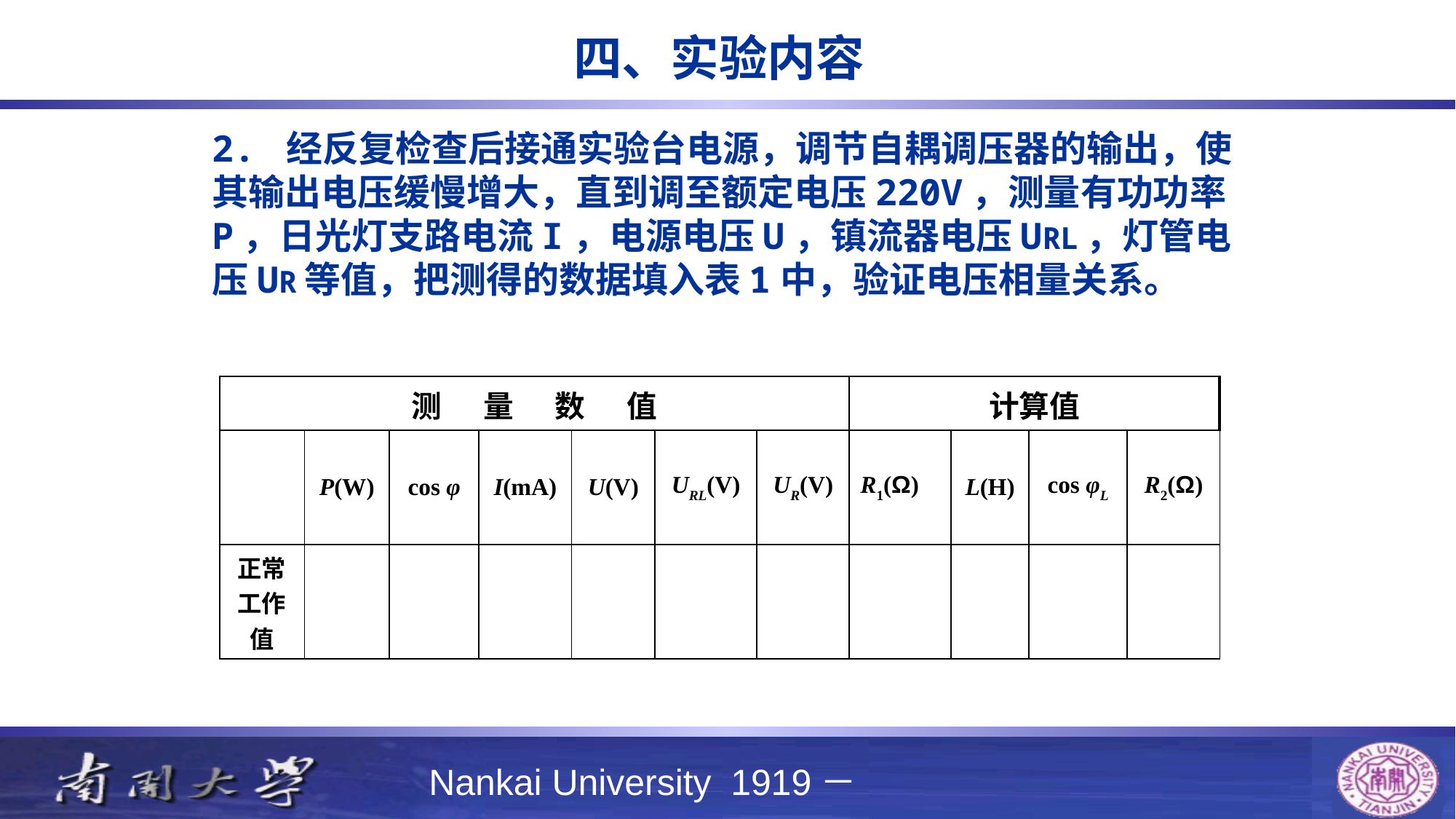

四、实验内容
2. 经反复检查后接通实验台电源，调节自耦调压器的输出，使其输出电压缓慢增大，直到调至额定电压220V，测量有功功率P，日光灯支路电流I，电源电压U，镇流器电压URL，灯管电压UR等值，把测得的数据填入表1中，验证电压相量关系。
| 测 量 数 值 |  |  |  |  |  |  | 计算值 |  |  |  |
| --- | --- | --- | --- | --- | --- | --- | --- | --- | --- | --- |
|  | P(W) | cos φ | I(mA) | U(V) | URL(V) | UR(V) | R1(Ω) | L(H) | cos φL | R2(Ω) |
| 正常工作值 |  |  |  |  |  |  |  |  |  |  |